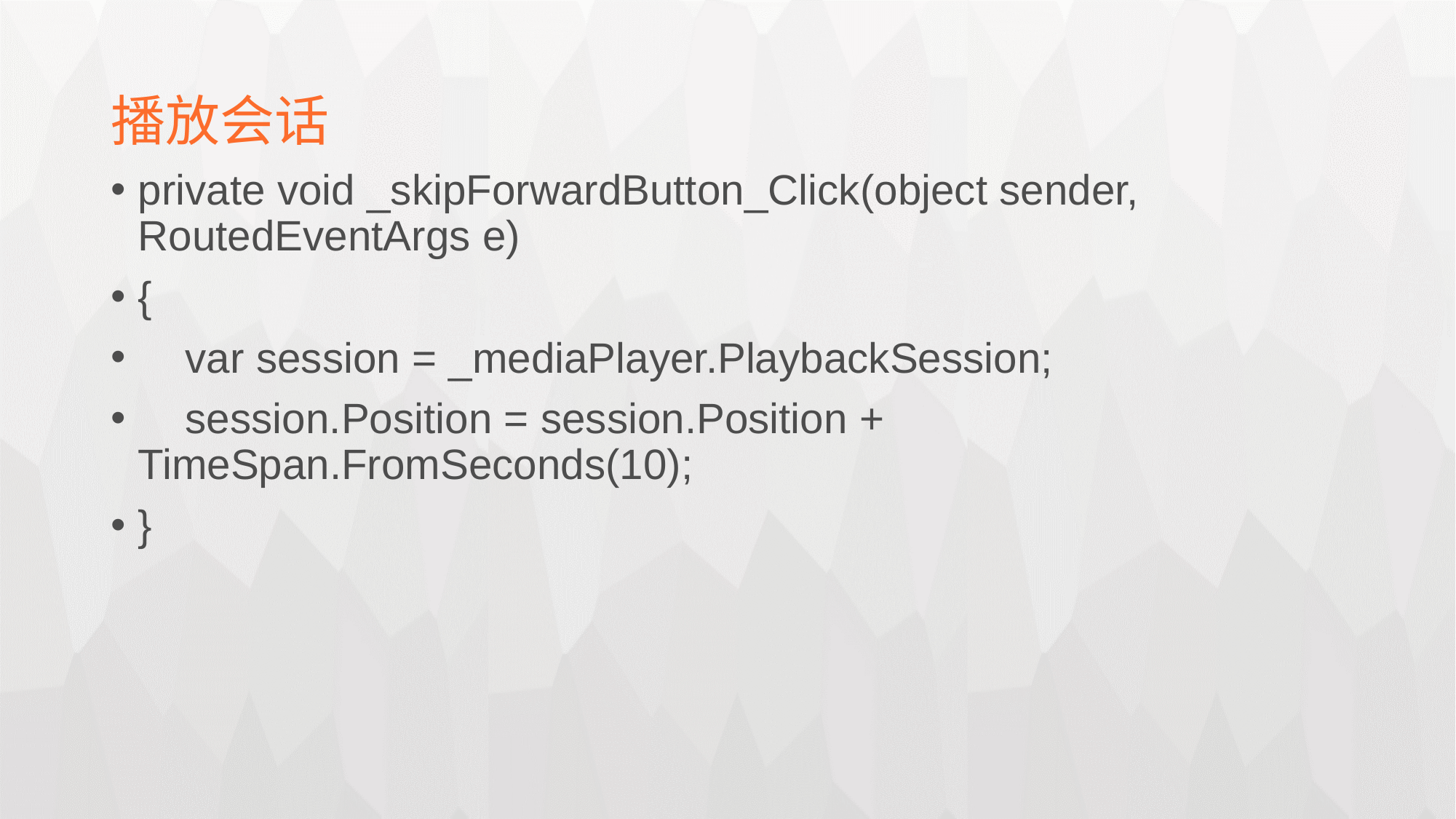

播放会话
private void _skipForwardButton_Click(object sender, RoutedEventArgs e)
{
    var session = _mediaPlayer.PlaybackSession;
    session.Position = session.Position + TimeSpan.FromSeconds(10);
}